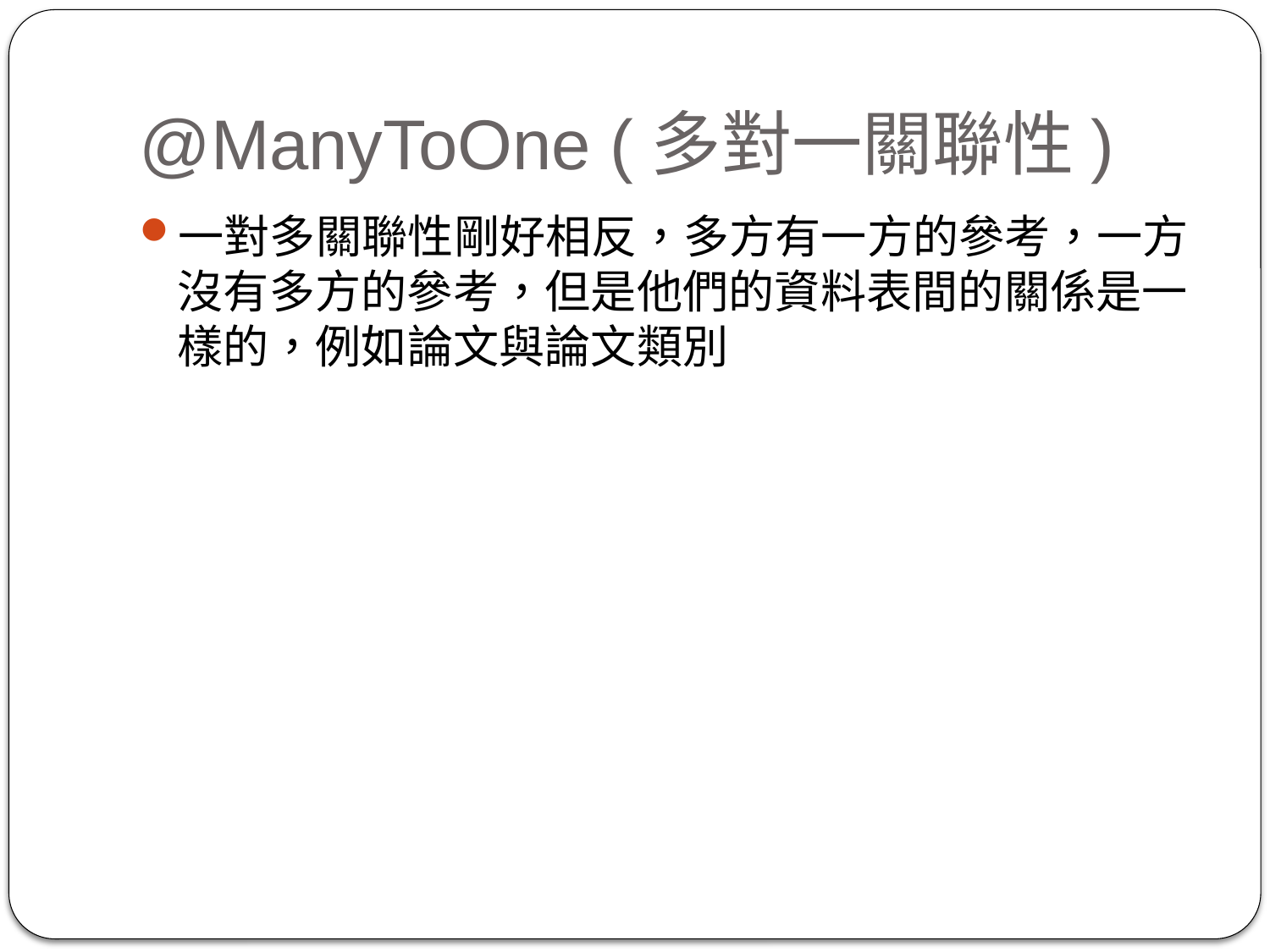

# @ManyToOne (多對一關聯性)
一對多關聯性剛好相反，多方有一方的參考，一方沒有多方的參考，但是他們的資料表間的關係是一樣的，例如論文與論文類別